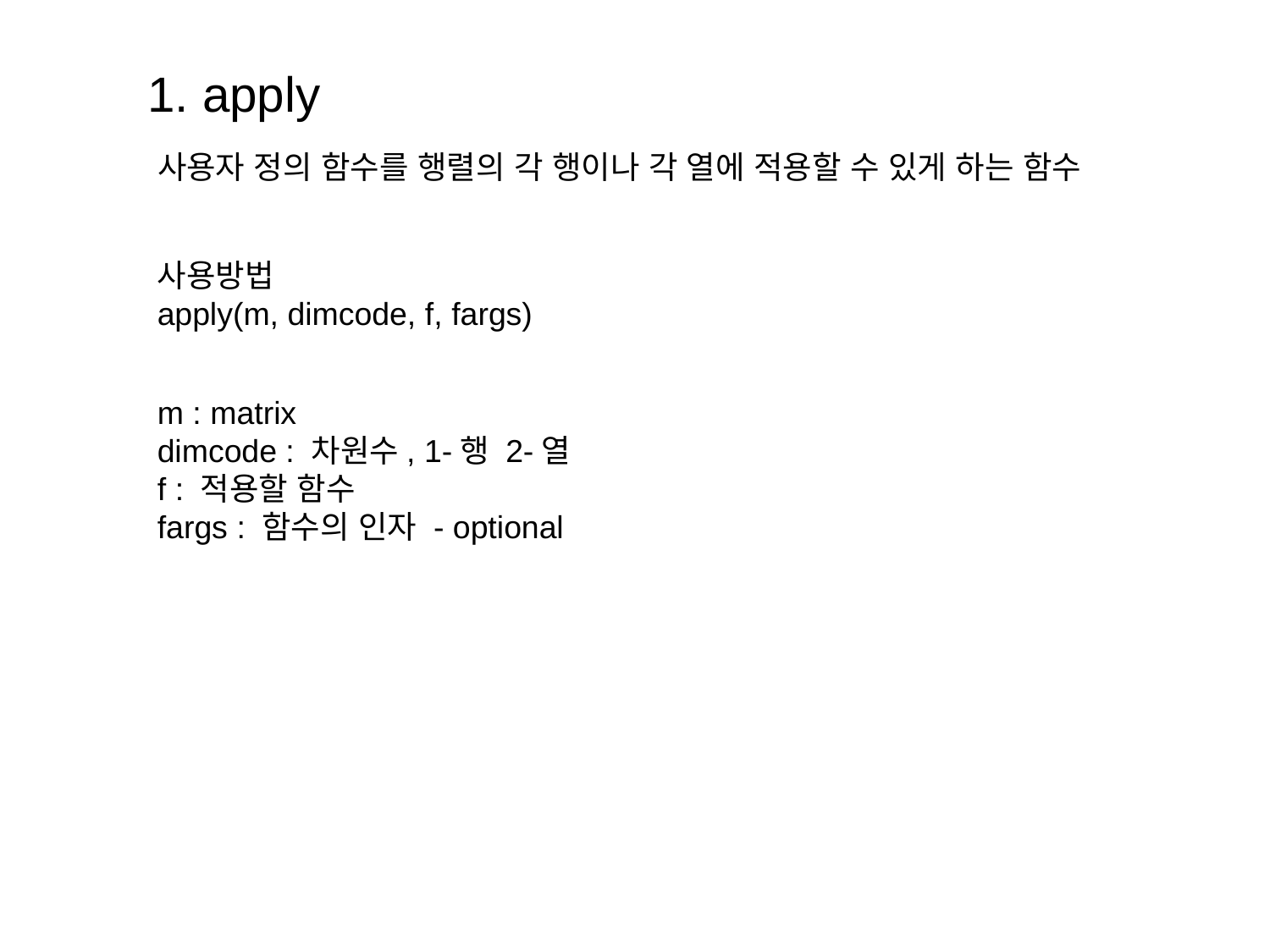

1. apply
사용자 정의 함수를 행렬의 각 행이나 각 열에 적용할 수 있게 하는 함수
사용방법
apply(m, dimcode, f, fargs)
m : matrix
dimcode : 차원수, 1-행 2-열
f : 적용할 함수
fargs : 함수의 인자 - optional